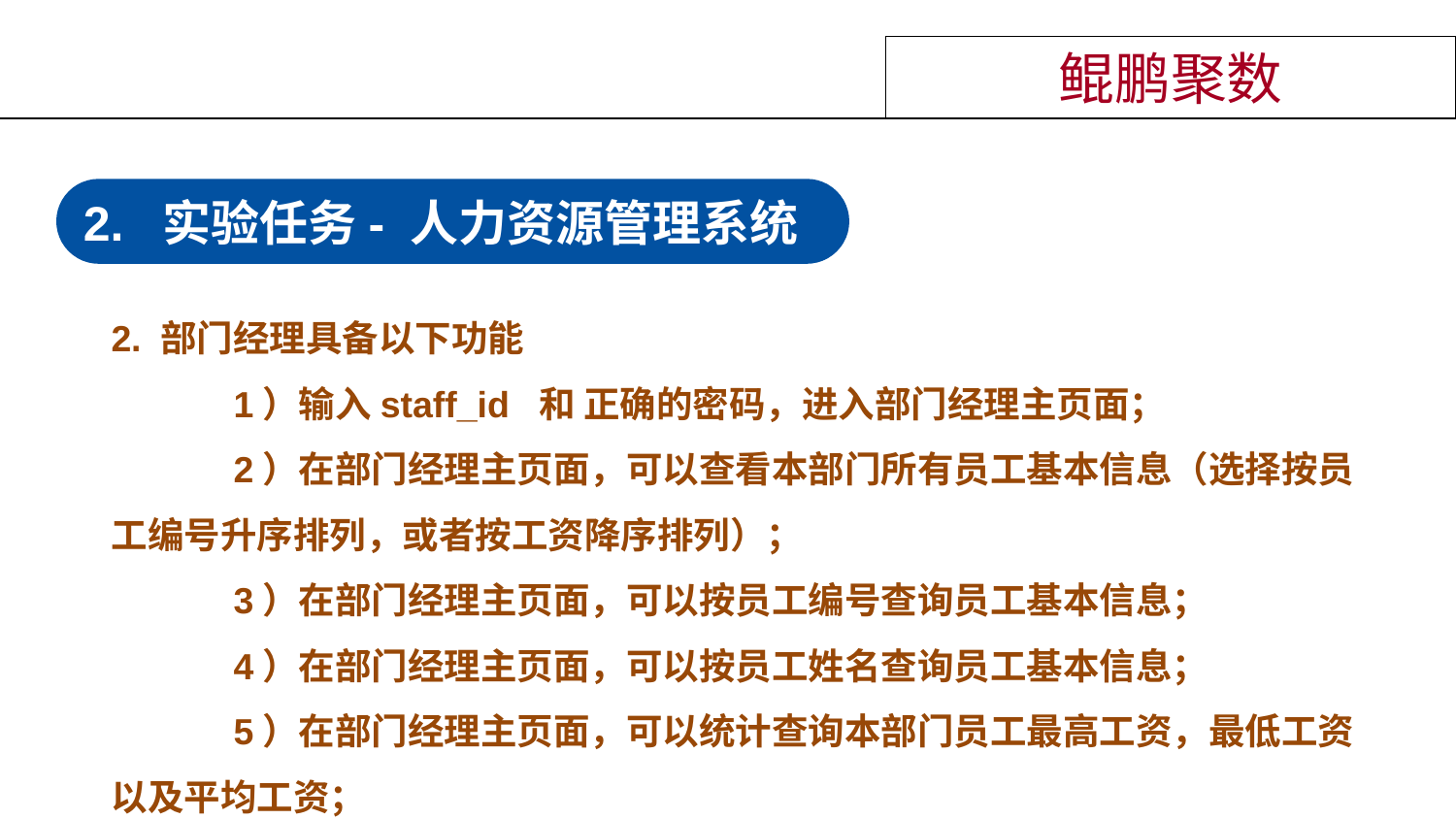

鲲鹏聚数

2.  实验任务- 人力资源管理系统
2. 部门经理具备以下功能
            1）输入staff_id  和 正确的密码，进入部门经理主页面；
            2）在部门经理主页面，可以查看本部门所有员工基本信息（选择按员工编号升序排列，或者按工资降序排列）；
            3）在部门经理主页面，可以按员工编号查询员工基本信息；
            4）在部门经理主页面，可以按员工姓名查询员工基本信息；
            5）在部门经理主页面，可以统计查询本部门员工最高工资，最低工资以及平均工资；